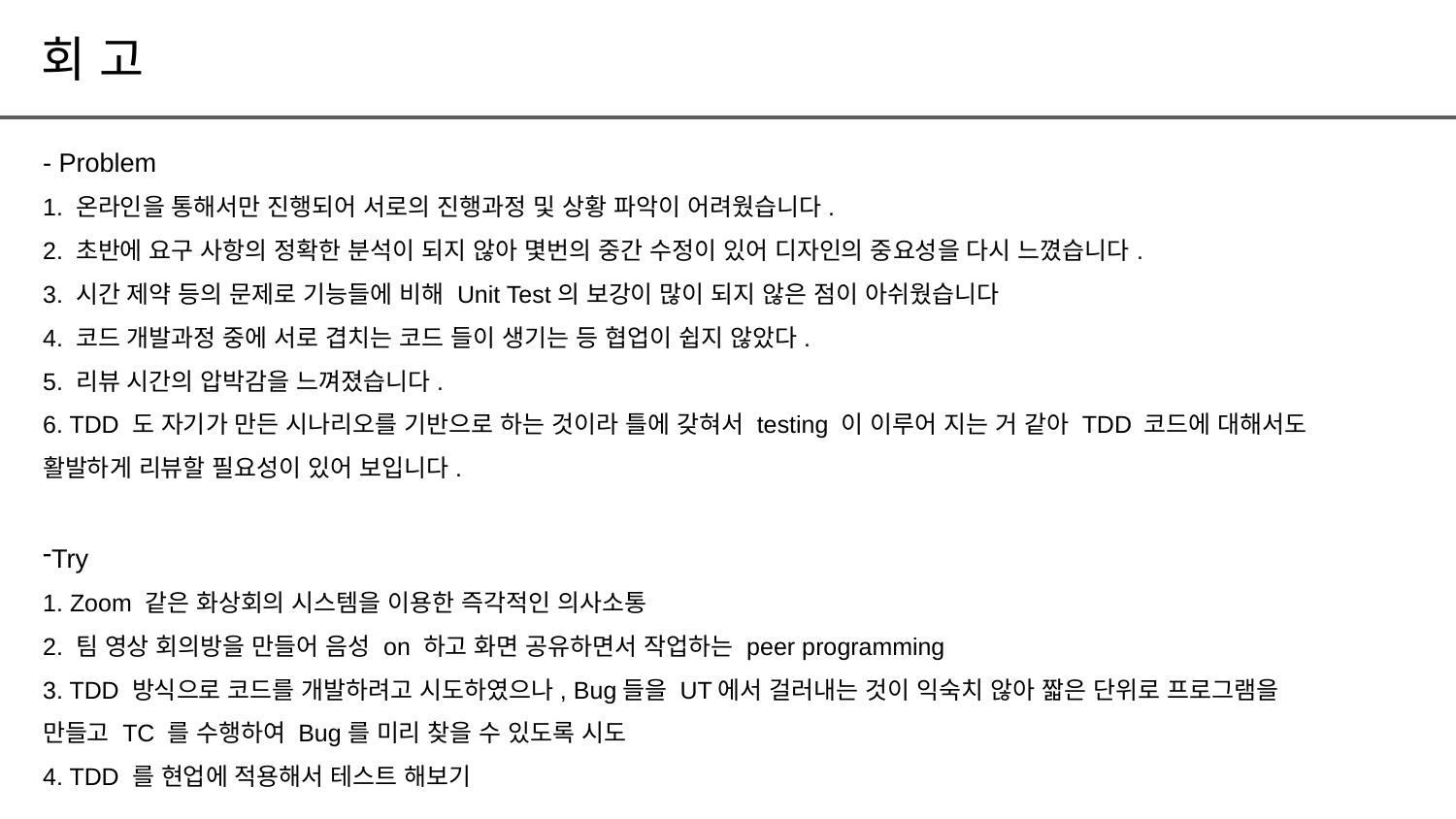

회 고
- Problem
1. 온라인을 통해서만 진행되어 서로의 진행과정 및 상황 파악이 어려웠습니다.
2. 초반에 요구 사항의 정확한 분석이 되지 않아 몇번의 중간 수정이 있어 디자인의 중요성을 다시 느꼈습니다.
3. 시간 제약 등의 문제로 기능들에 비해 Unit Test의 보강이 많이 되지 않은 점이 아쉬웠습니다
4. 코드 개발과정 중에 서로 겹치는 코드 들이 생기는 등 협업이 쉽지 않았다.
5. 리뷰 시간의 압박감을 느껴졌습니다.
6. TDD 도 자기가 만든 시나리오를 기반으로 하는 것이라 틀에 갖혀서 testing 이 이루어 지는 거 같아 TDD 코드에 대해서도 활발하게 리뷰할 필요성이 있어 보입니다.

Try
1. Zoom 같은 화상회의 시스템을 이용한 즉각적인 의사소통
2. 팀 영상 회의방을 만들어 음성 on 하고 화면 공유하면서 작업하는 peer programming
3. TDD 방식으로 코드를 개발하려고 시도하였으나, Bug들을 UT에서 걸러내는 것이 익숙치 않아 짧은 단위로 프로그램을 만들고 TC 를 수행하여 Bug를 미리 찾을 수 있도록 시도
4. TDD 를 현업에 적용해서 테스트 해보기